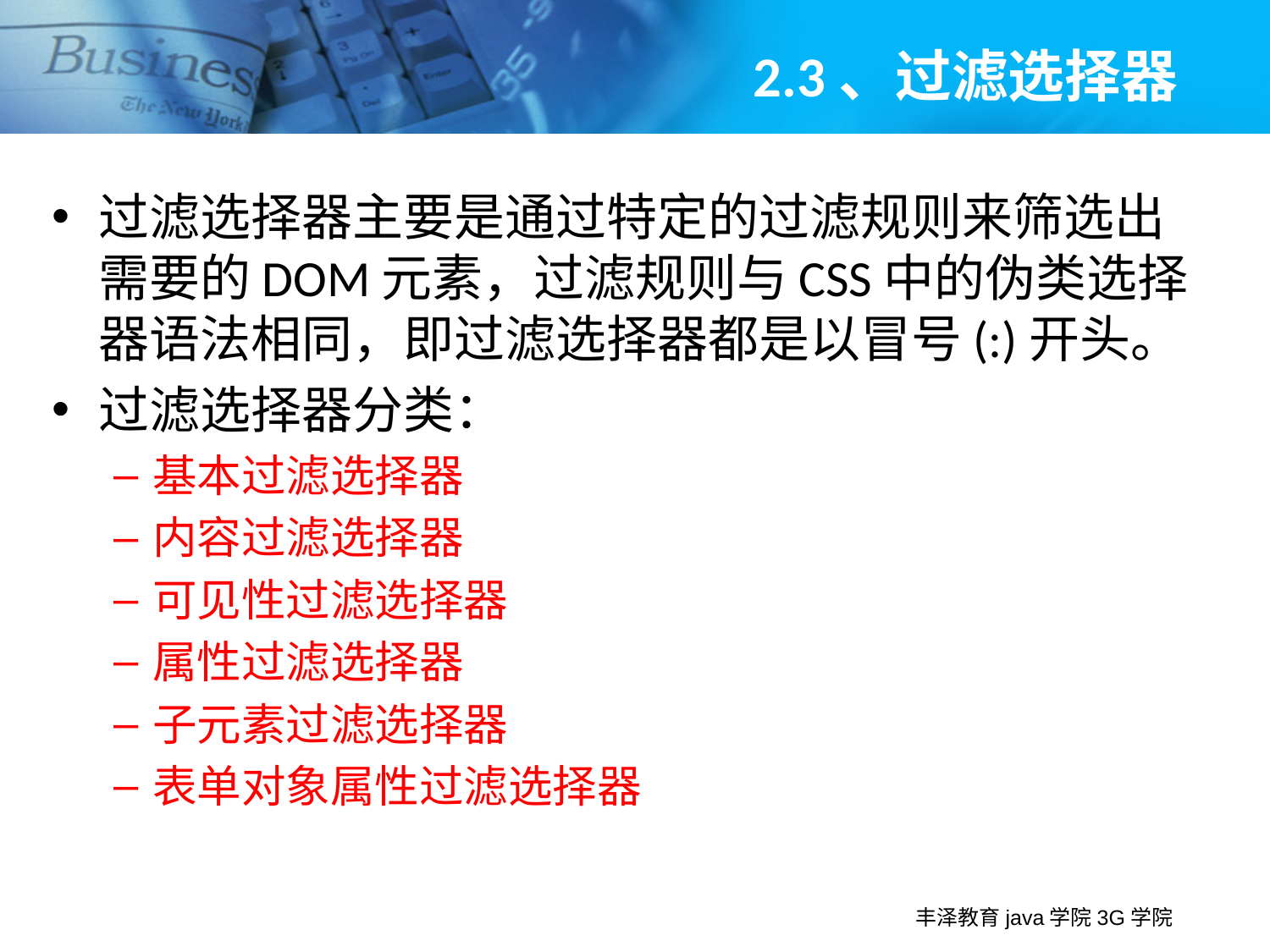

# 2.3、过滤选择器
过滤选择器主要是通过特定的过滤规则来筛选出需要的DOM元素，过滤规则与CSS中的伪类选择器语法相同，即过滤选择器都是以冒号(:)开头。
过滤选择器分类：
基本过滤选择器
内容过滤选择器
可见性过滤选择器
属性过滤选择器
子元素过滤选择器
表单对象属性过滤选择器